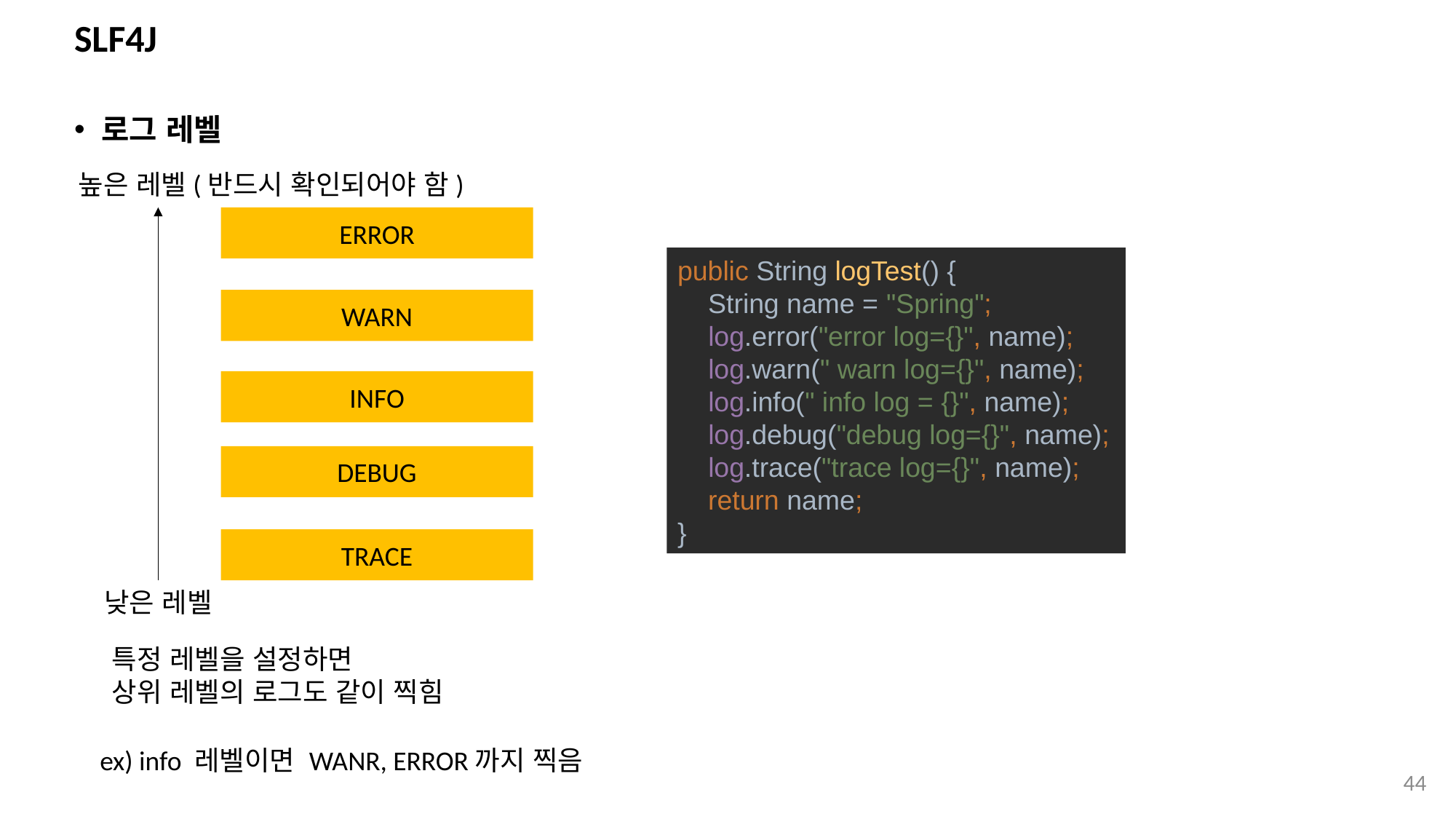

# SLF4J
로그 레벨

높은 레벨(반드시 확인되어야 함)
ERROR
public String logTest() {
    String name = "Spring";
    log.error("error log={}", name);
    log.warn(" warn log={}", name);
    log.info(" info log = {}", name);
    log.debug("debug log={}", name);
    log.trace("trace log={}", name);
    return name;
}
WARN
INFO
DEBUG
TRACE
낮은 레벨
특정 레벨을 설정하면
상위 레벨의 로그도 같이 찍힘
ex) info 레벨이면 WANR, ERROR까지 찍음
44